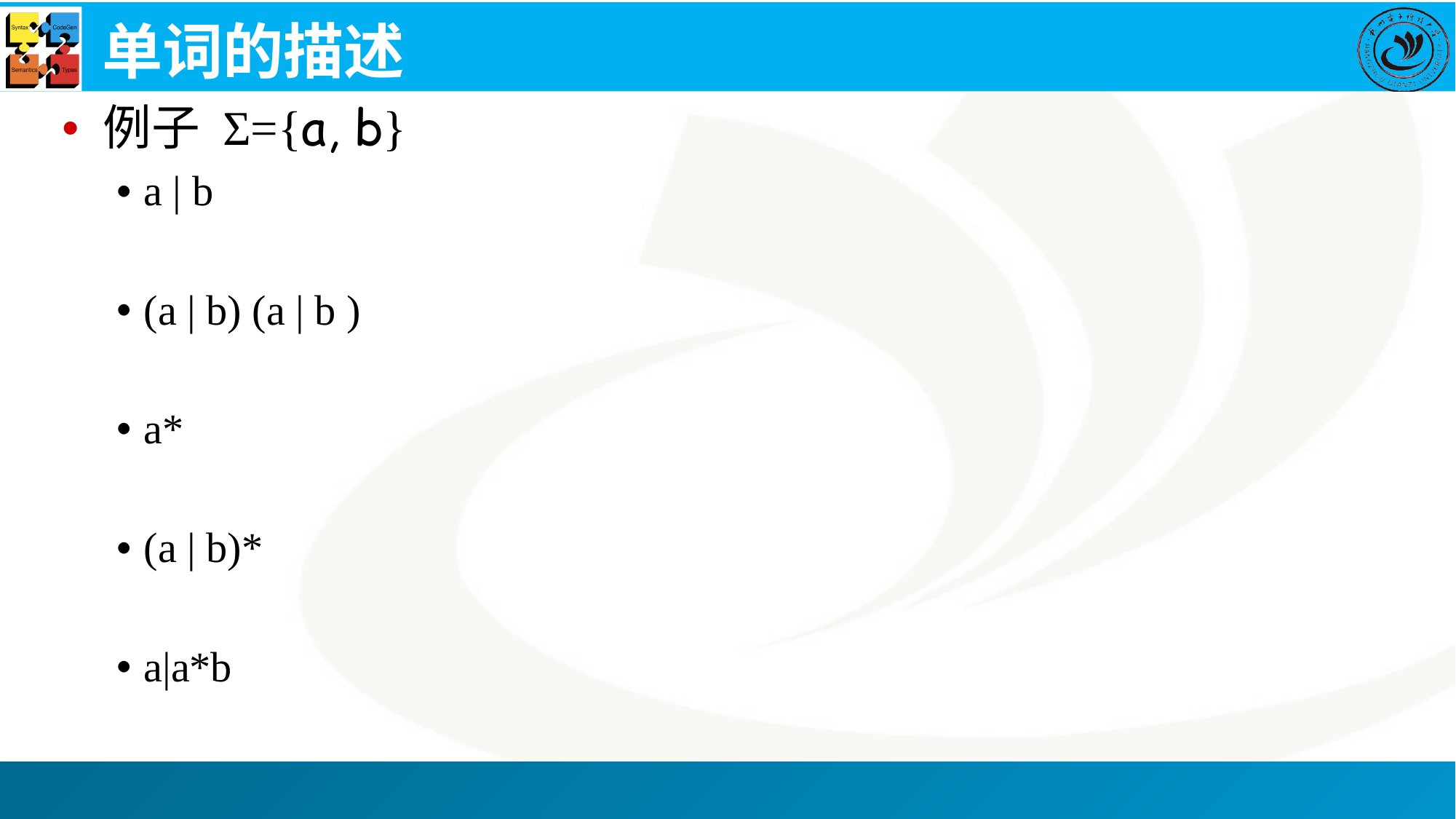

# 单词的描述
例子 Σ={a, b}
a | b

(a | b) (a | b )

a*

(a | b)*

a|a*b

13